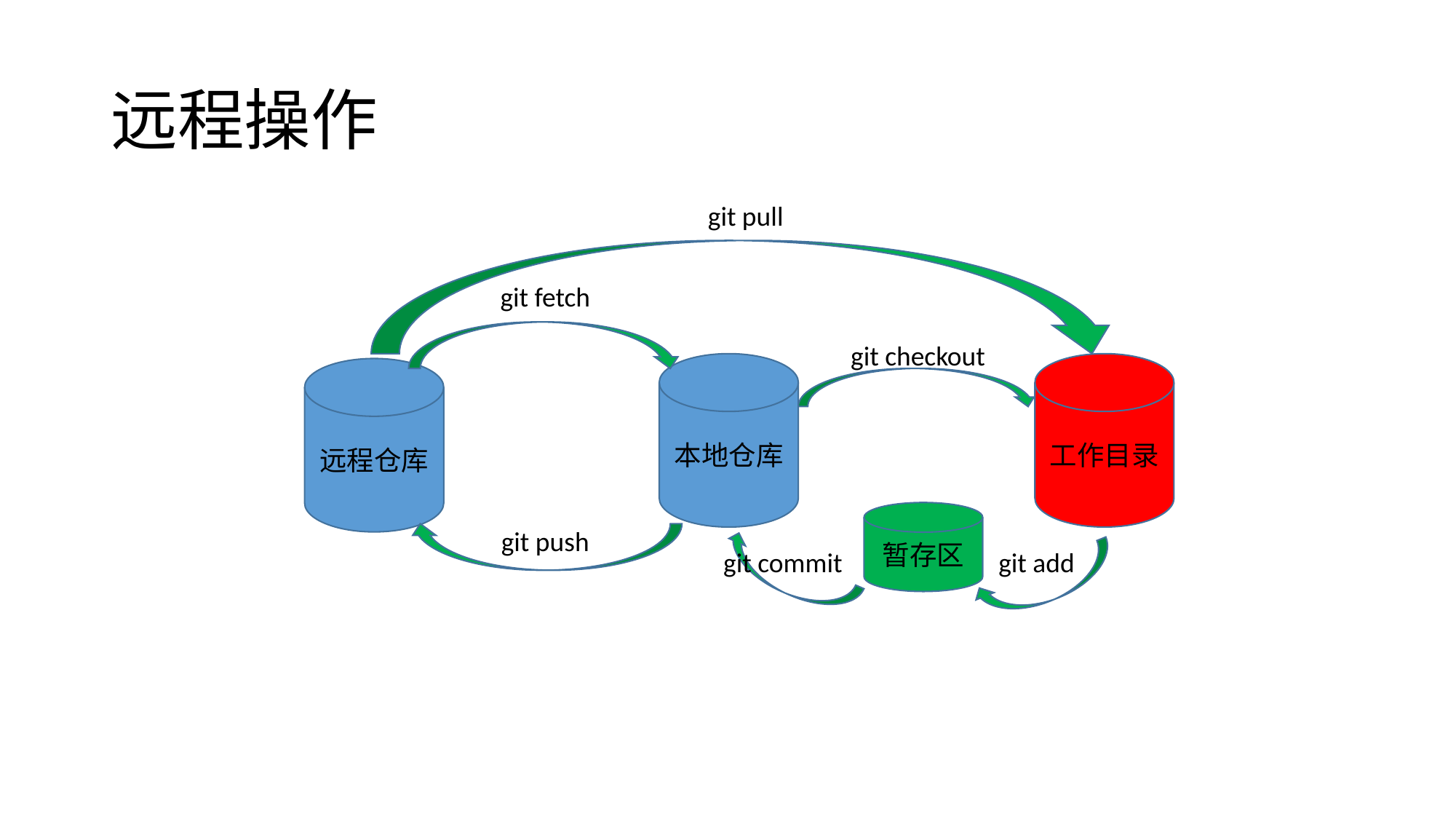

# 远程操作
git pull

git fetch

本地仓库
工作目录
远程仓库
git checkout

暂存区
git push

git commit
git add